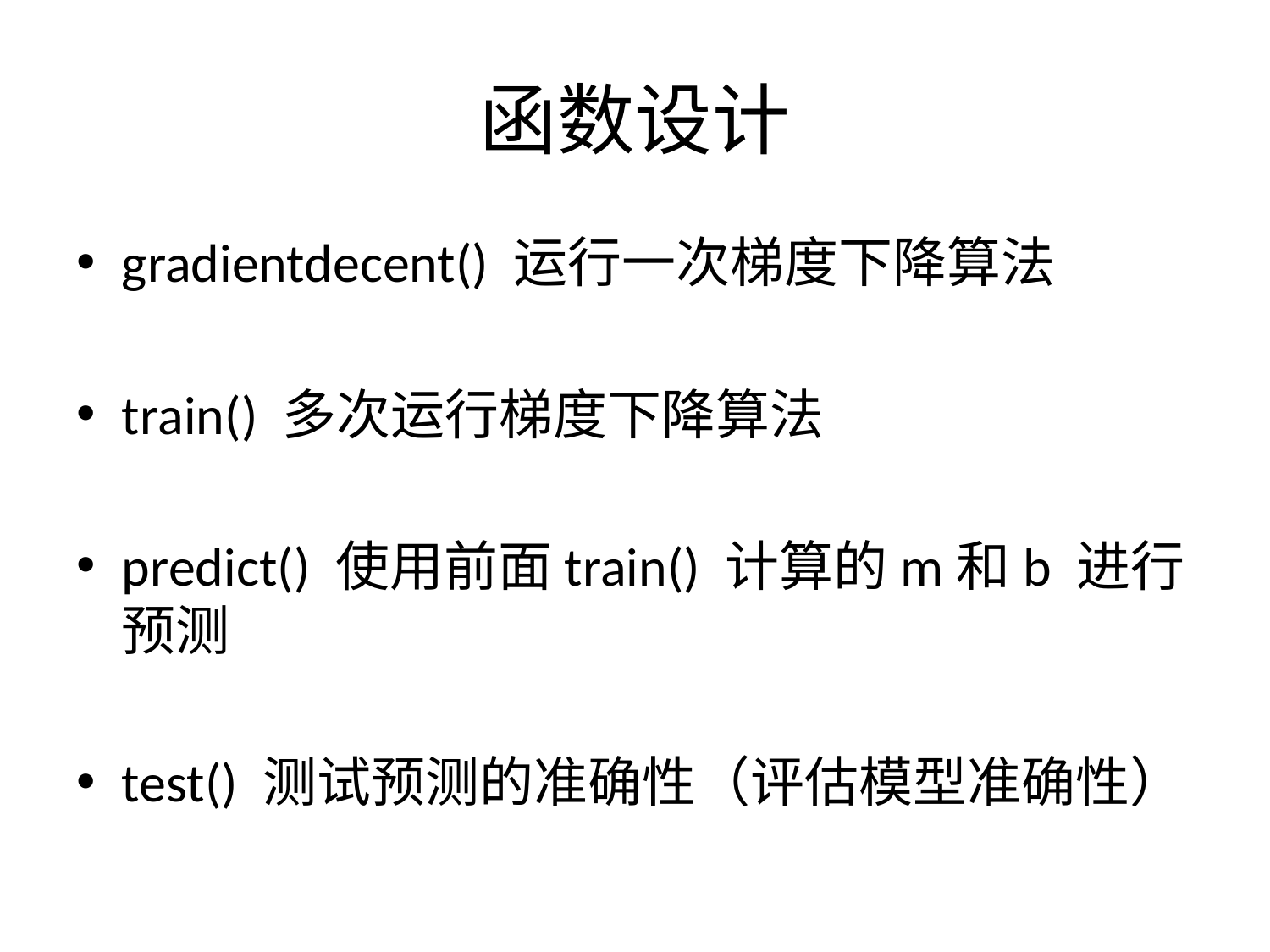

# 函数设计
gradientdecent() 运行一次梯度下降算法

train() 多次运行梯度下降算法

predict() 使用前面train() 计算的m和b 进行预测

test() 测试预测的准确性（评估模型准确性）